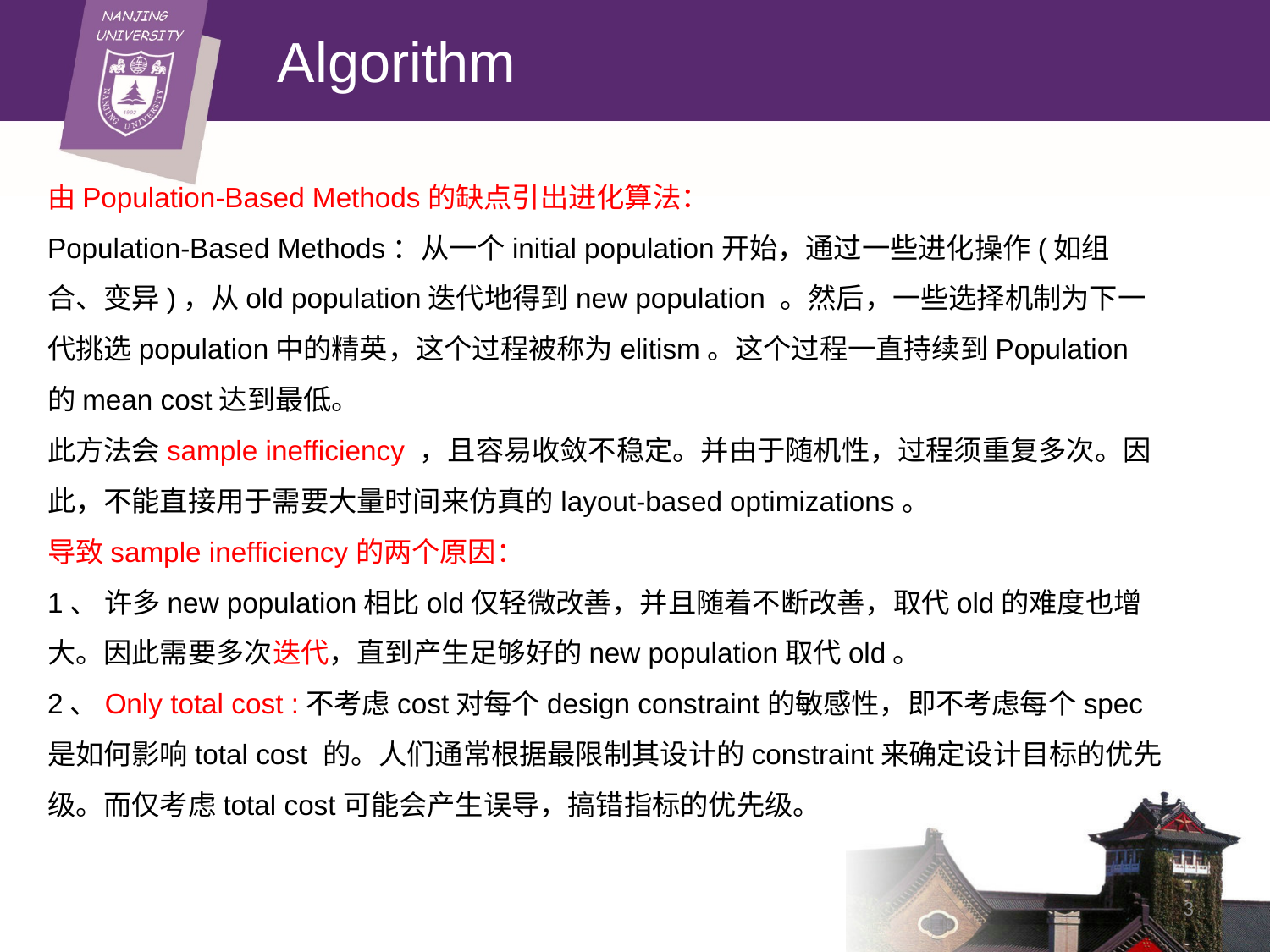

# Algorithm
由Population-Based Methods的缺点引出进化算法：
Population-Based Methods：从一个initial population开始，通过一些进化操作(如组合、变异)，从old population迭代地得到new population 。然后，一些选择机制为下一代挑选population中的精英，这个过程被称为elitism。这个过程一直持续到Population的mean cost达到最低。
此方法会sample inefficiency ，且容易收敛不稳定。并由于随机性，过程须重复多次。因此，不能直接用于需要大量时间来仿真的layout-based optimizations。
导致sample inefficiency的两个原因：
1、 许多new population相比old仅轻微改善，并且随着不断改善，取代old的难度也增大。因此需要多次迭代，直到产生足够好的new population取代old。
2、Only total cost :不考虑cost对每个design constraint的敏感性，即不考虑每个spec是如何影响total cost 的。人们通常根据最限制其设计的constraint来确定设计目标的优先级。而仅考虑total cost可能会产生误导，搞错指标的优先级。

3